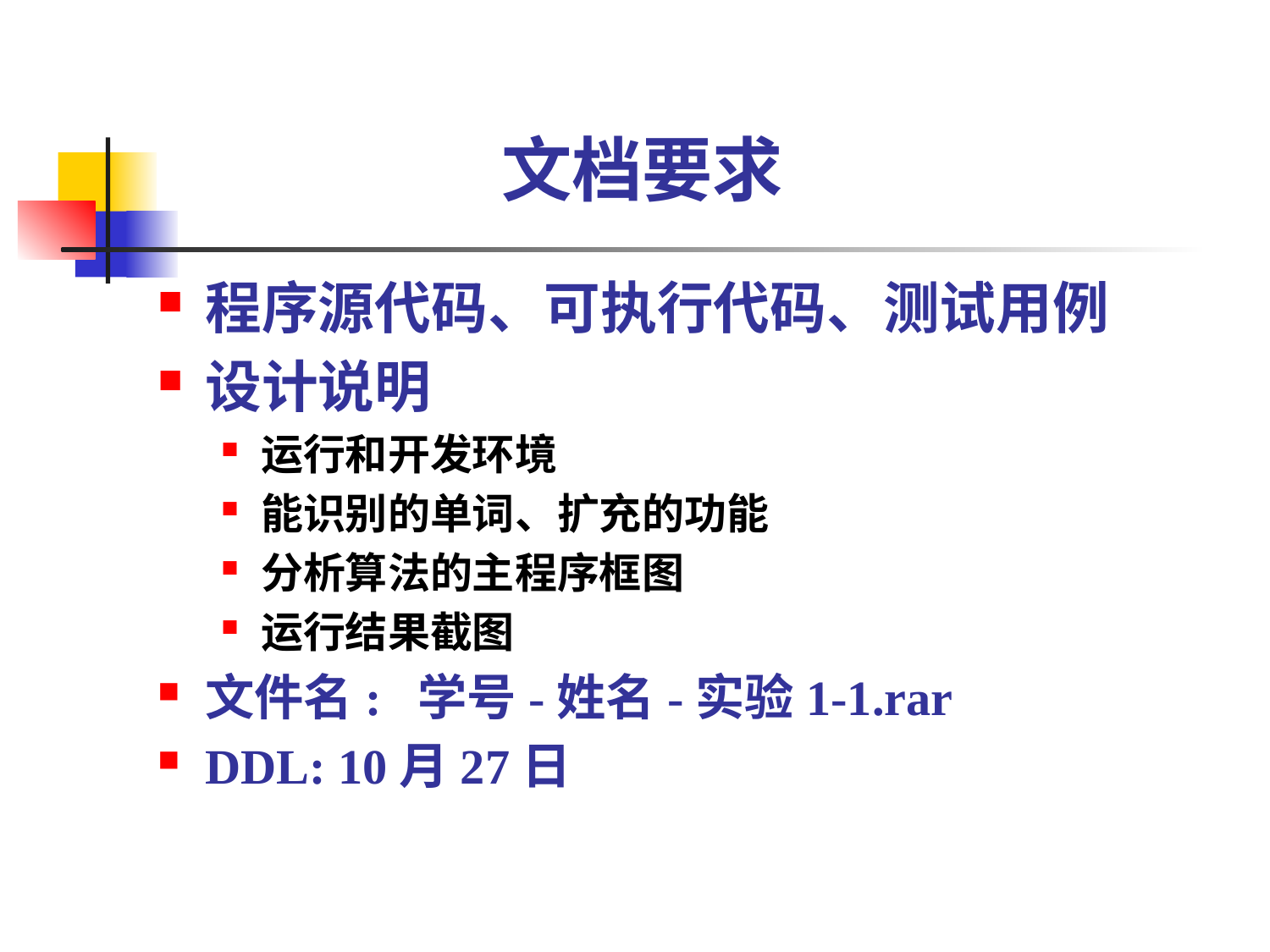

# 文档要求
程序源代码、可执行代码、测试用例
设计说明
运行和开发环境
能识别的单词、扩充的功能
分析算法的主程序框图
运行结果截图
文件名:  学号-姓名-实验1-1.rar
DDL: 10月27日